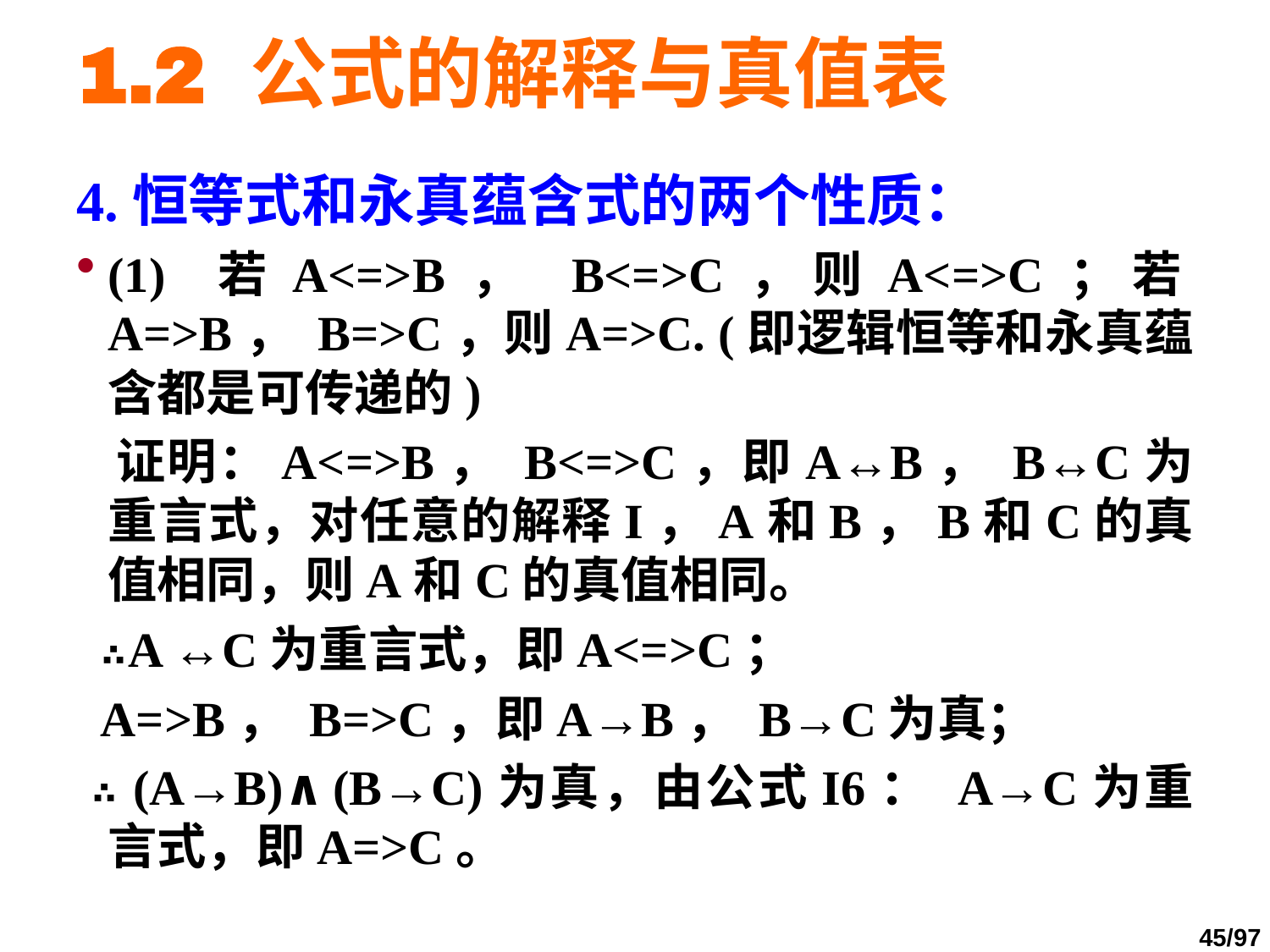

# 1.2 公式的解释与真值表
4.恒等式和永真蕴含式的两个性质：
(1) 若A<=>B， B<=>C，则A<=>C；若A=>B， B=>C，则A=>C. (即逻辑恒等和永真蕴含都是可传递的)
  证明：A<=>B， B<=>C，即A↔B， B↔C为重言式，对任意的解释I，A和B，B和C的真值相同，则A和C的真值相同。
  ∴A ↔C为重言式，即A<=>C；
  A=>B， B=>C，即A→B， B→C为真；
 ∴ (A→B)∧(B→C)为真，由公式I6： A→C为重言式，即A=>C。